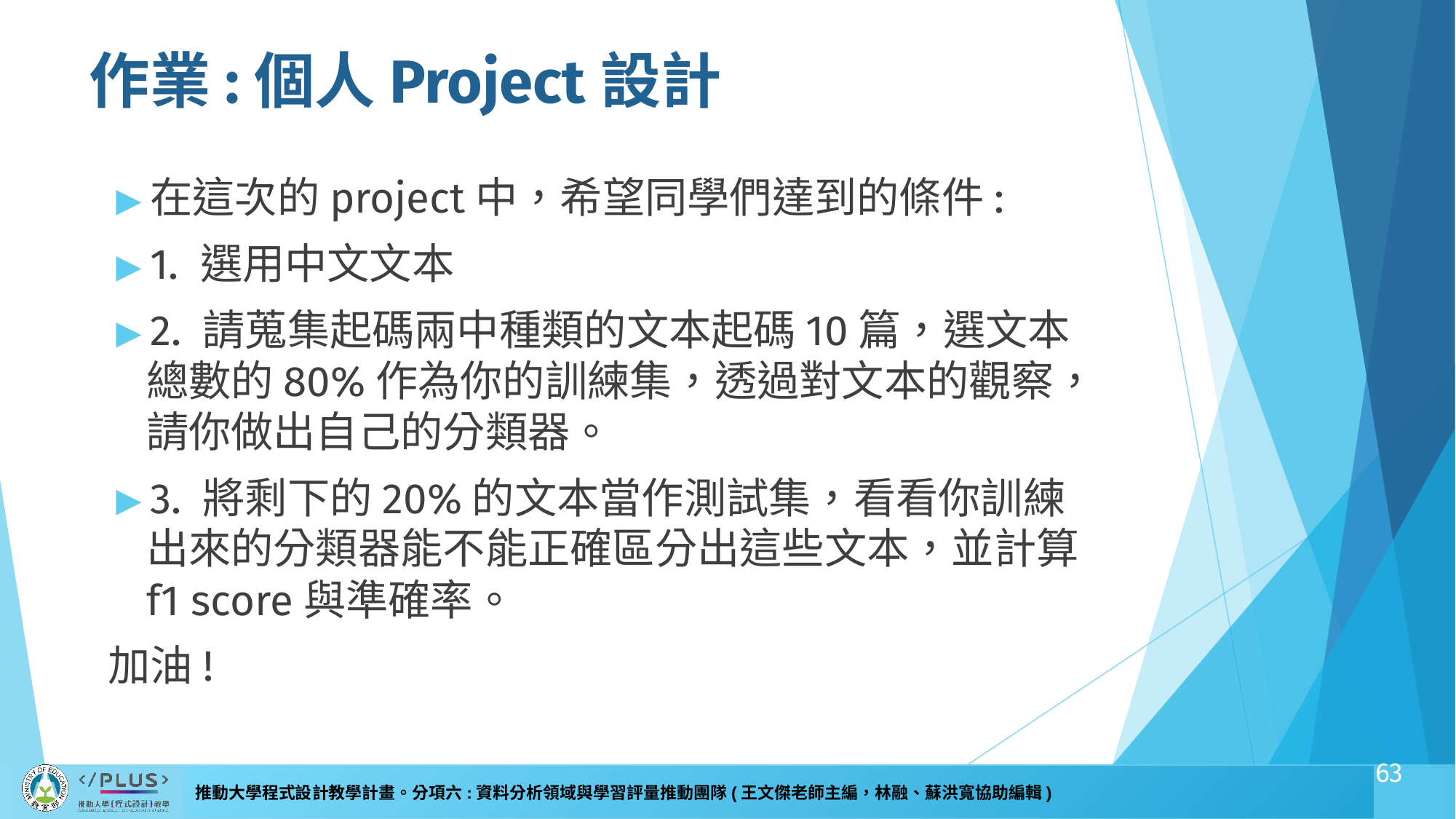

# 作業:個人Project設計
在這次的project中，希望同學們達到的條件:
1. 選用中文文本
2. 請蒐集起碼兩中種類的文本起碼10篇，選文本總數的80%作為你的訓練集，透過對文本的觀察，請你做出自己的分類器。
3. 將剩下的20%的文本當作測試集，看看你訓練出來的分類器能不能正確區分出這些文本，並計算f1 score與準確率。
加油!

63